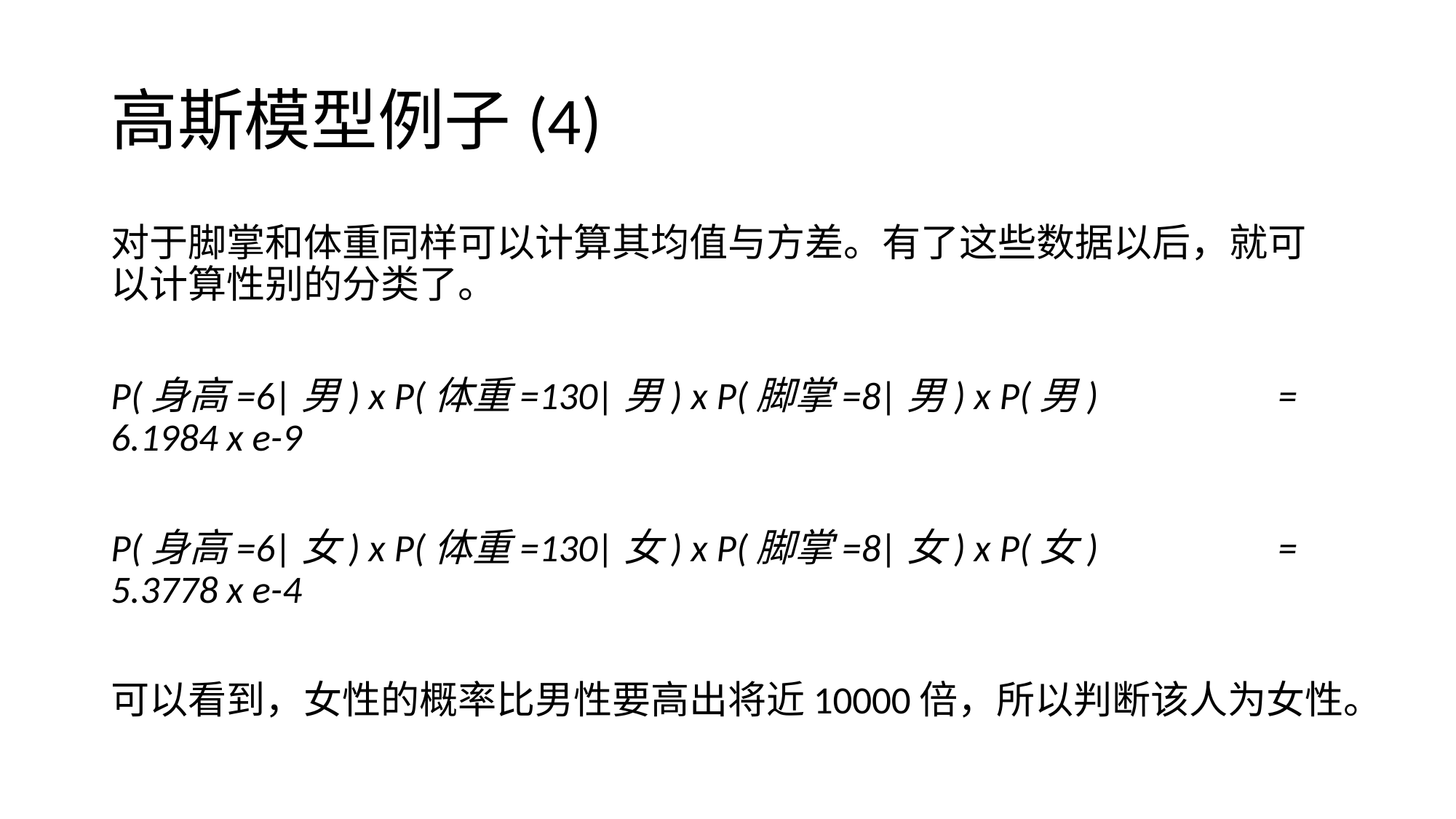

# 高斯模型例子(4)
对于脚掌和体重同样可以计算其均值与方差。有了这些数据以后，就可以计算性别的分类了。

P(身高=6|男) x P(体重=130|男) x P(脚掌=8|男) x P(男) 　　　　= 6.1984 x e-9

P(身高=6|女) x P(体重=130|女) x P(脚掌=8|女) x P(女) 　　　　= 5.3778 x e-4

可以看到，女性的概率比男性要高出将近10000倍，所以判断该人为女性。